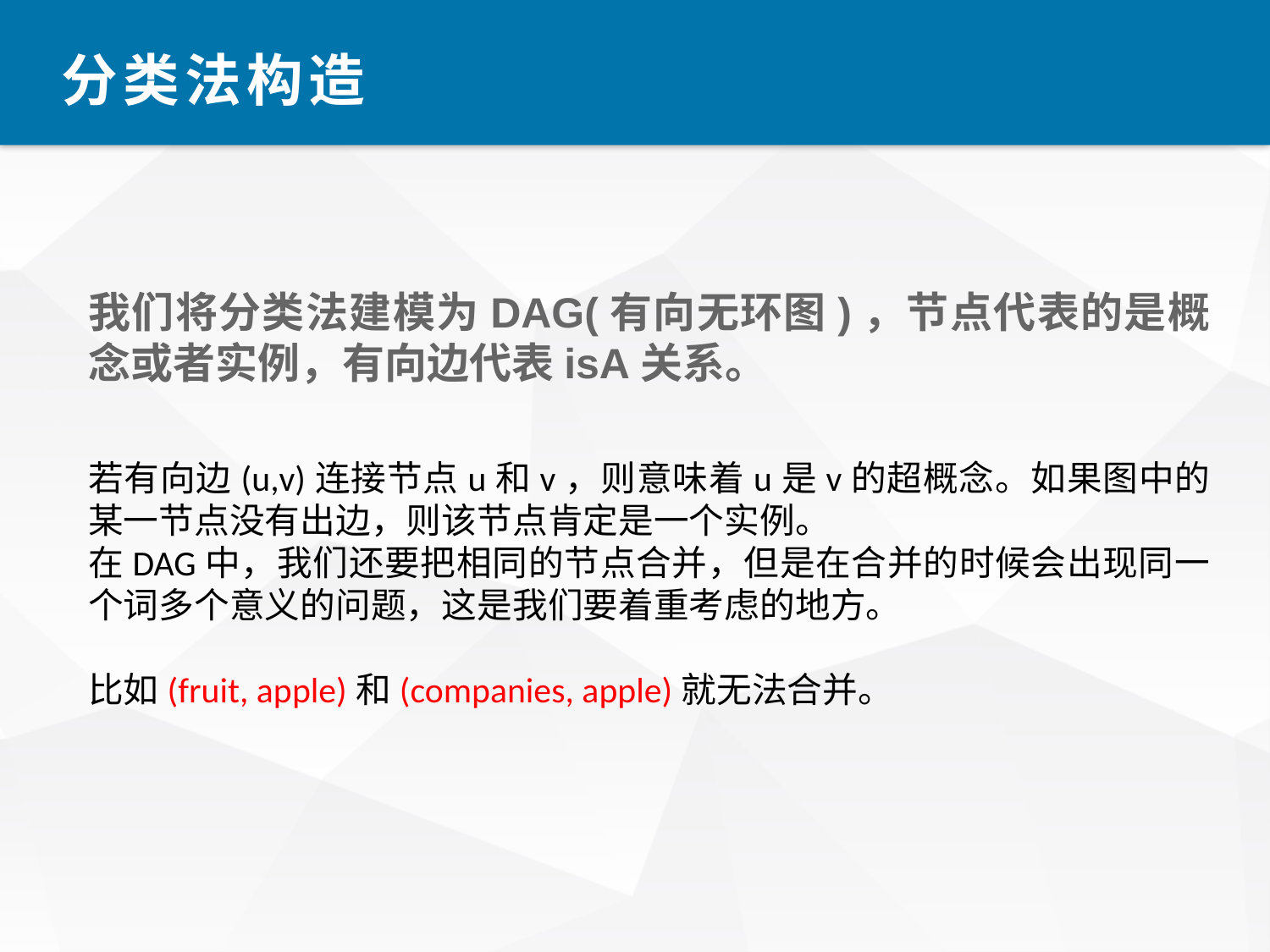

分类法构造
我们将分类法建模为DAG(有向无环图)，节点代表的是概念或者实例，有向边代表isA关系。
若有向边(u,v)连接节点u和v，则意味着u是v的超概念。如果图中的某一节点没有出边，则该节点肯定是一个实例。
在DAG中，我们还要把相同的节点合并，但是在合并的时候会出现同一个词多个意义的问题，这是我们要着重考虑的地方。

比如(fruit, apple)和(companies, apple)就无法合并。